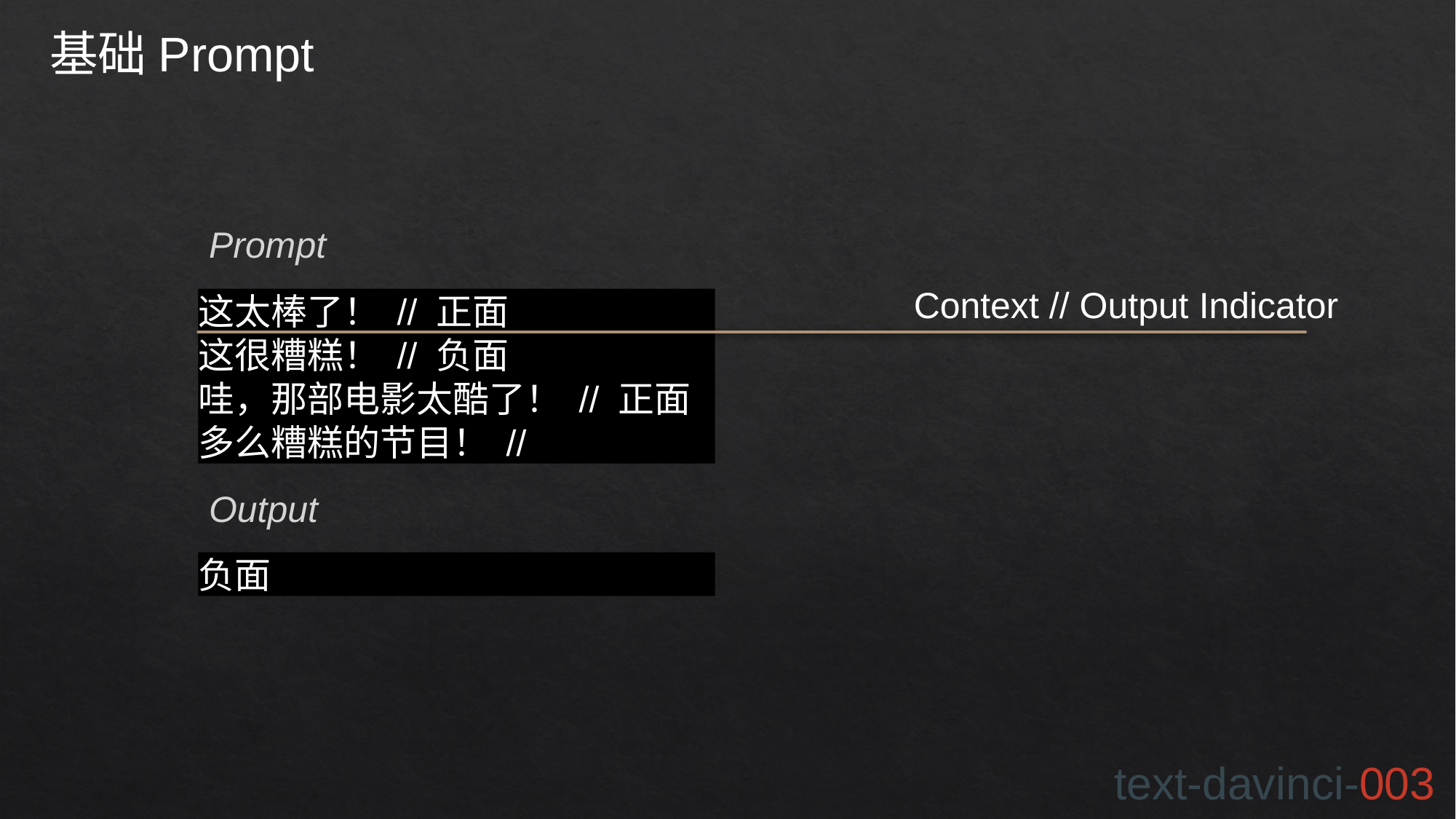

基础Prompt
Prompt
Context // Output Indicator
这太棒了！ // 正面
这很糟糕！ // 负面
哇，那部电影太酷了！ // 正面
多么糟糕的节目！ //
Output
负面
text-davinci-003